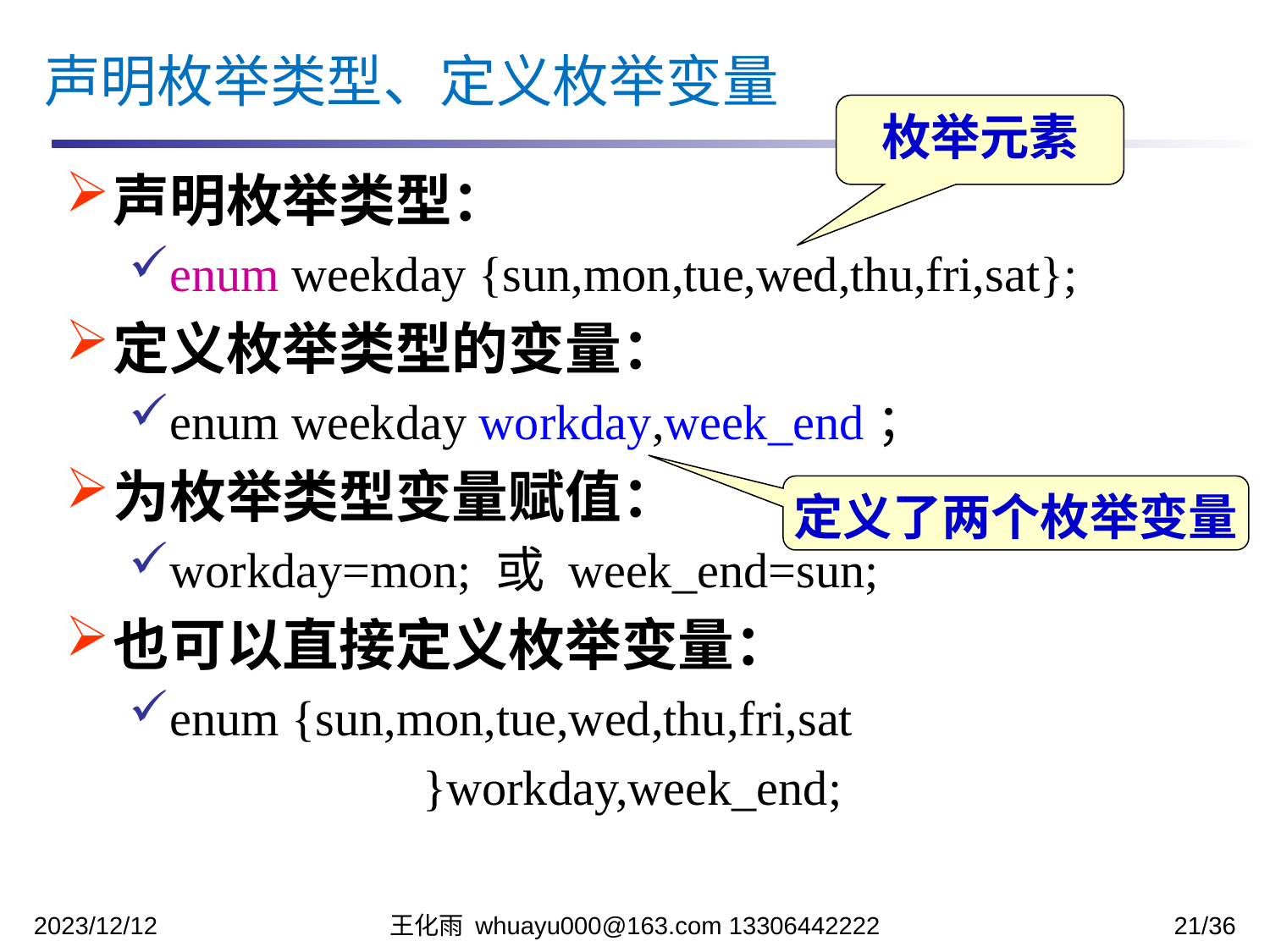

声明枚举类型、定义枚举变量
枚举元素
声明枚举类型：
enum weekday {sun,mon,tue,wed,thu,fri,sat};
定义枚举类型的变量：
enum weekday workday,week_end；
为枚举类型变量赋值：
workday=mon; 或 week_end=sun;
也可以直接定义枚举变量：
enum {sun,mon,tue,wed,thu,fri,sat
			}workday,week_end;
定义了两个枚举变量
2023/12/12
王化雨 whuayu000@163.com 13306442222
21/36